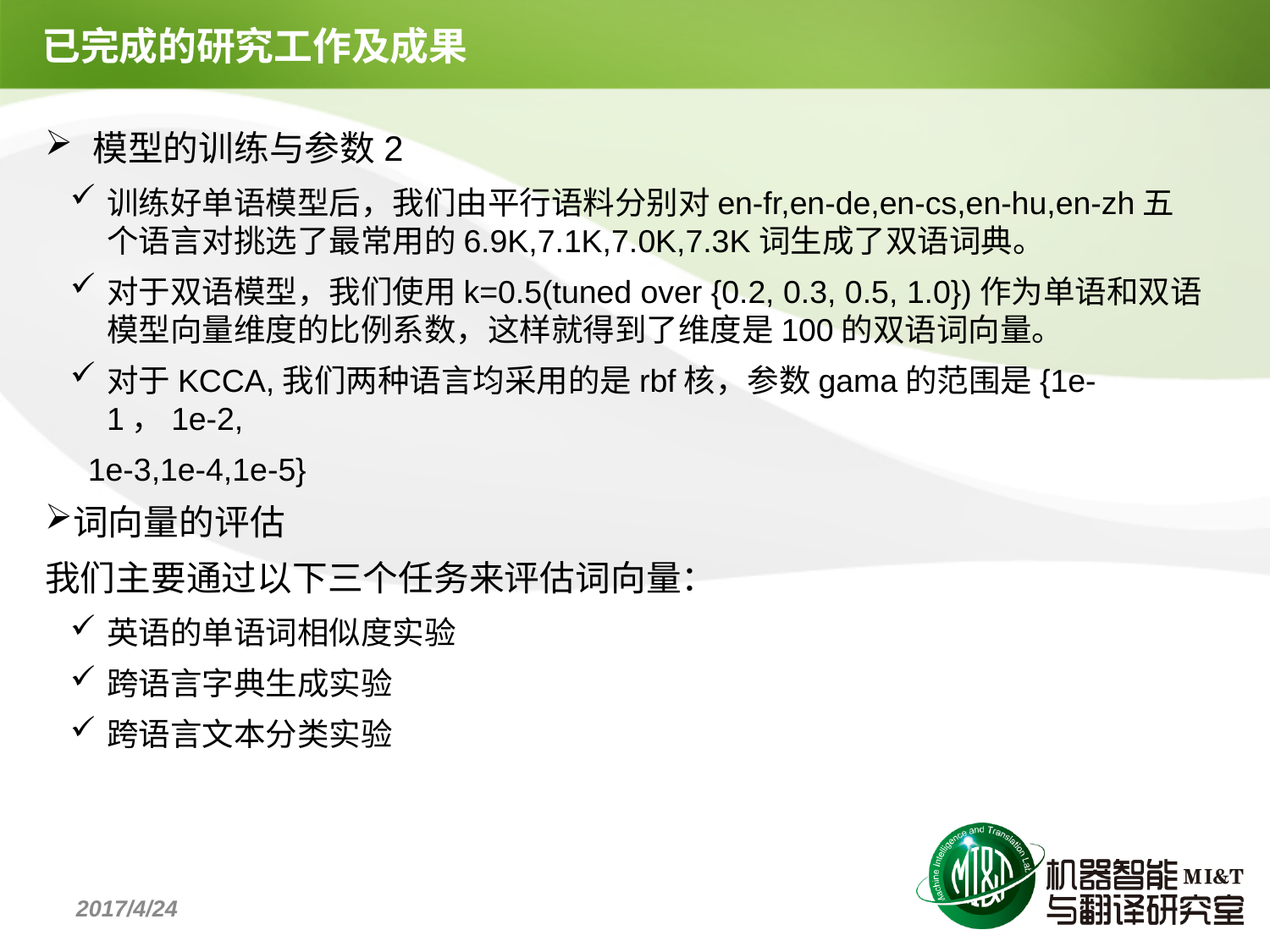

# 已完成的研究工作及成果
模型的训练与参数2
训练好单语模型后，我们由平行语料分别对en-fr,en-de,en-cs,en-hu,en-zh五个语言对挑选了最常用的6.9K,7.1K,7.0K,7.3K词生成了双语词典。
对于双语模型，我们使用k=0.5(tuned over {0.2, 0.3, 0.5, 1.0})作为单语和双语模型向量维度的比例系数，这样就得到了维度是100的双语词向量。
对于KCCA,我们两种语言均采用的是rbf核，参数gama的范围是{1e-1，1e-2,
  1e-3,1e-4,1e-5}
词向量的评估
我们主要通过以下三个任务来评估词向量：
英语的单语词相似度实验
跨语言字典生成实验
跨语言文本分类实验

2017/4/24